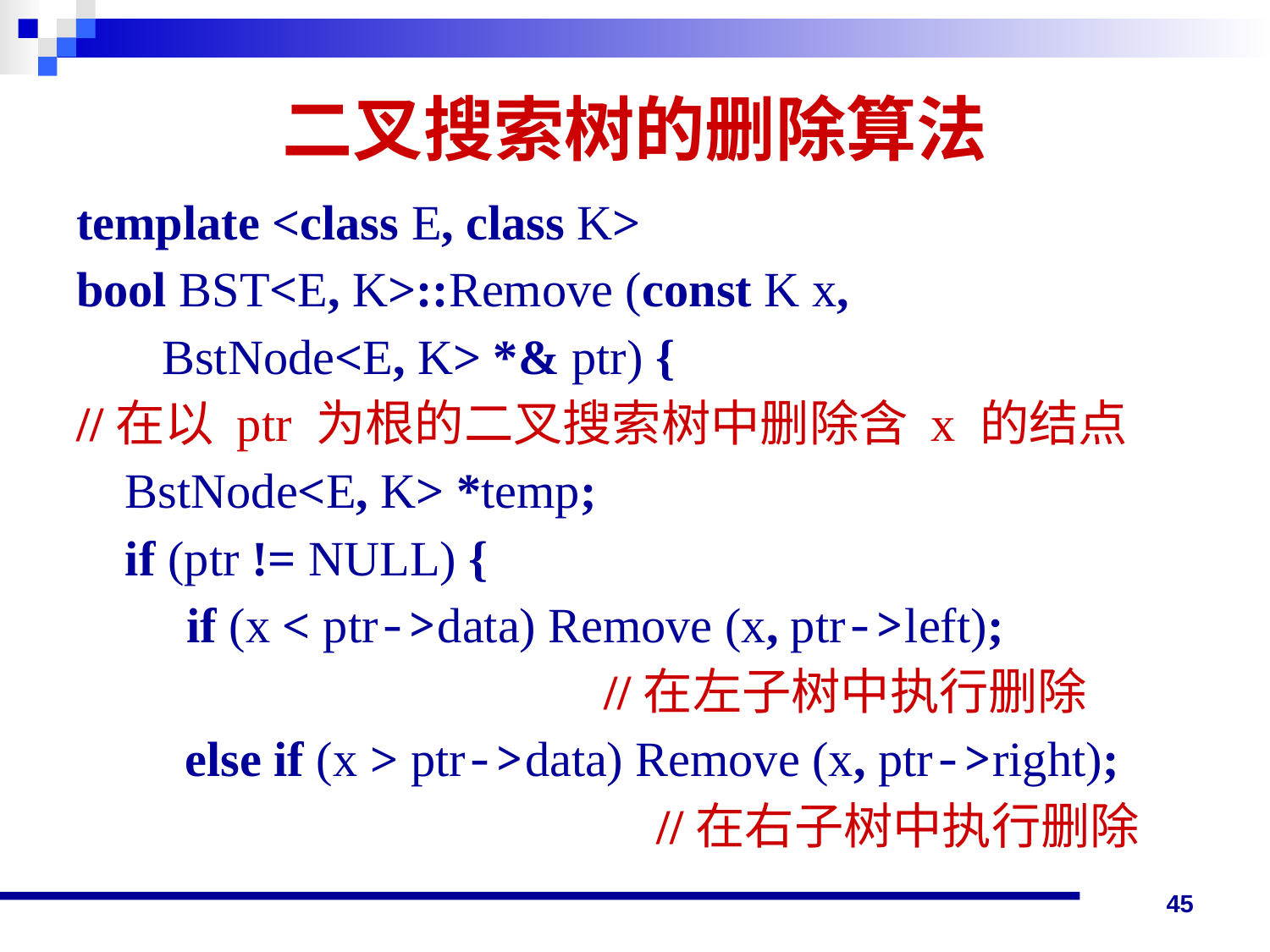

# 二叉搜索树的删除算法
template <class E, class K>
bool BST<E, K>::Remove (const K x,
       BstNode<E, K> *& ptr) {
//在以 ptr 为根的二叉搜索树中删除含 x 的结点
    BstNode<E, K> *temp;
    if (ptr != NULL) {
         if (x < ptr->data) Remove (x, ptr->left);
                                           //在左子树中执行删除
	     else if (x > ptr->data) Remove (x, ptr->right);
					  //在右子树中执行删除
45